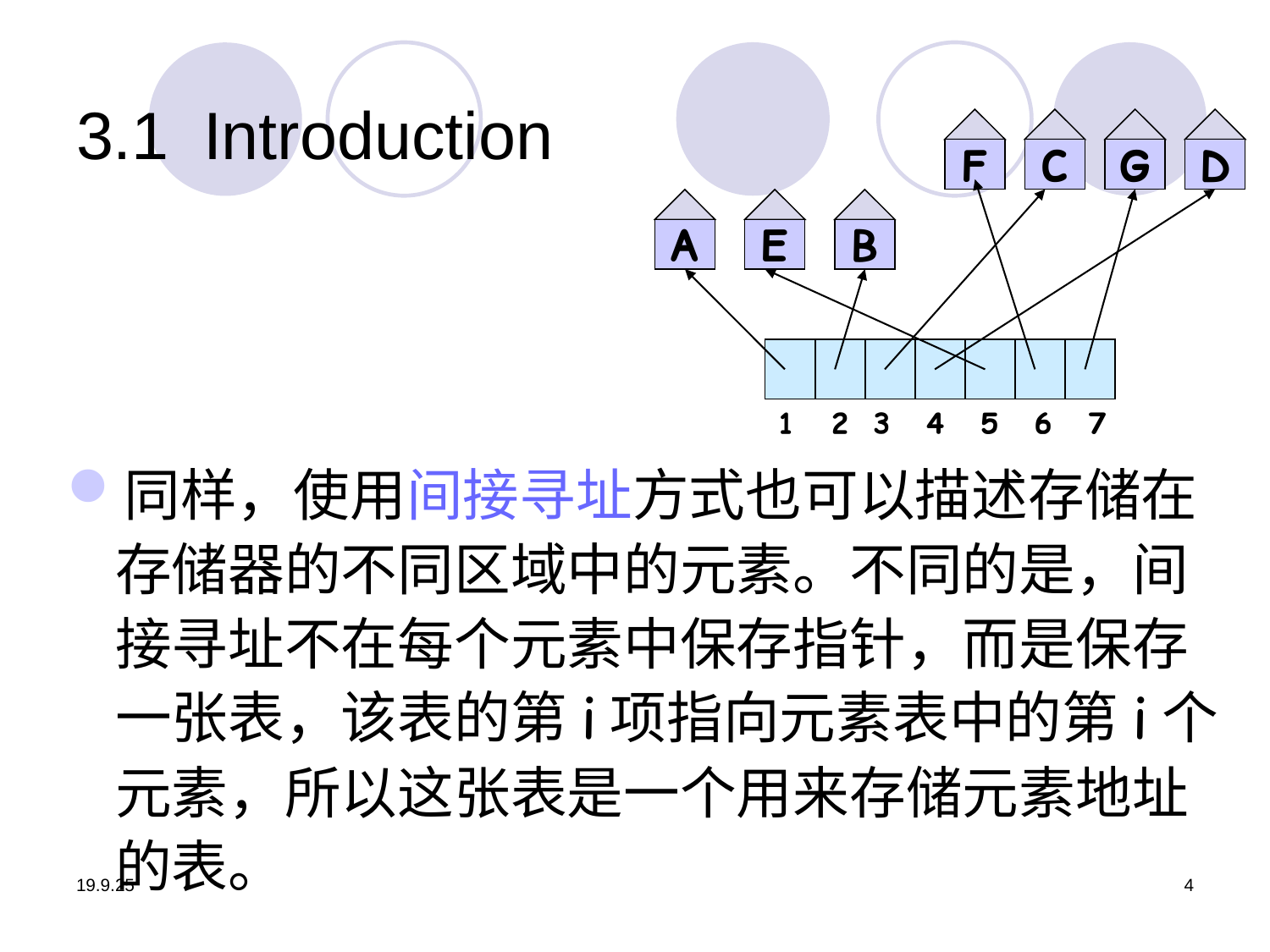

# 3.1	Introduction

F

C

G

D

A

E

B

1   2  3   4   5   6   7
同样，使用间接寻址方式也可以描述存储在存储器的不同区域中的元素。不同的是，间接寻址不在每个元素中保存指针，而是保存一张表，该表的第i项指向元素表中的第i个元素，所以这张表是一个用来存储元素地址的表。
19.9.25
4